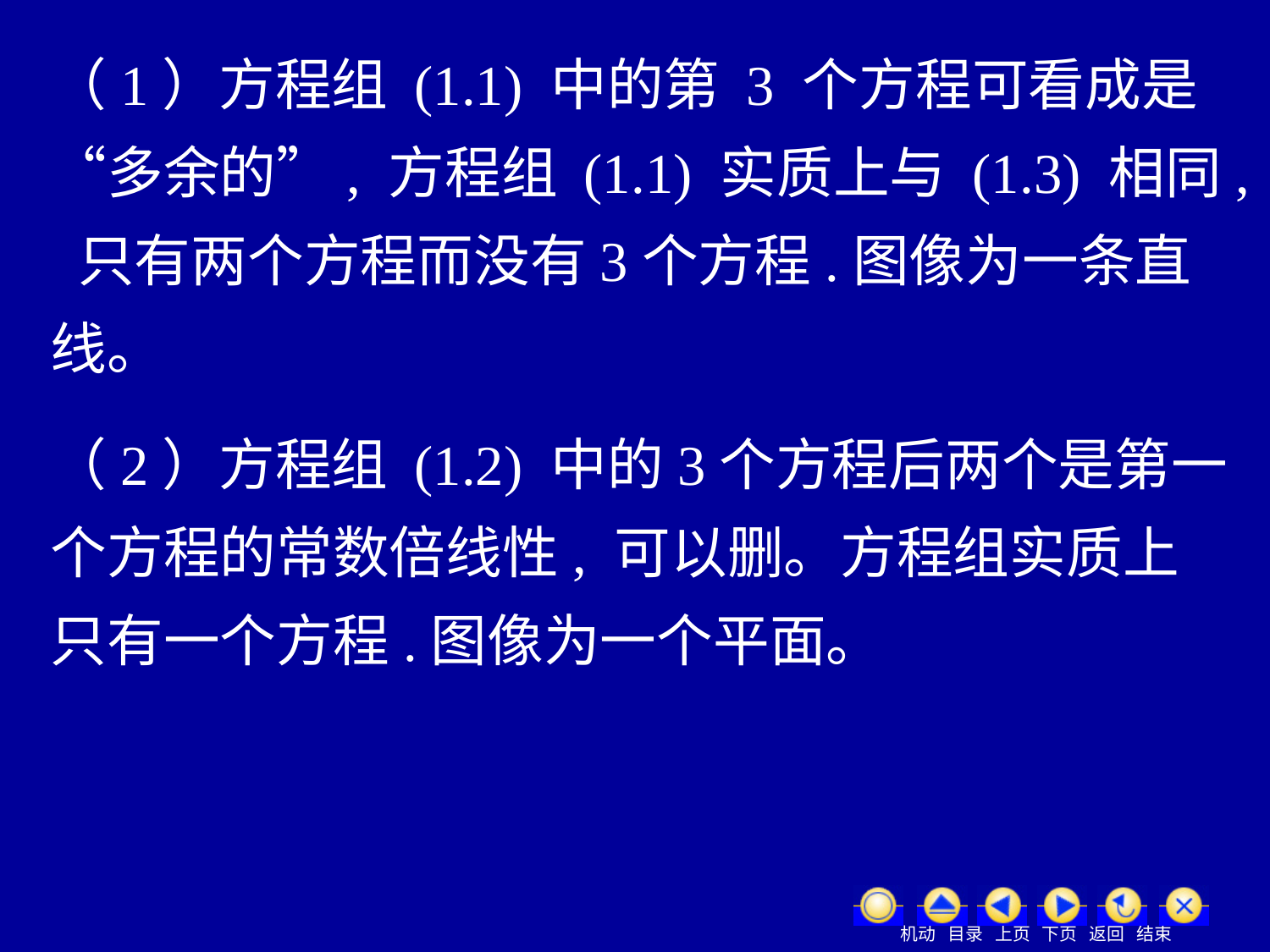

（1）方程组 (1.1) 中的第 3 个方程可看成是“多余的”, 方程组 (1.1) 实质上与 (1.3) 相同, 只有两个方程而没有3个方程.图像为一条直线。
（2）方程组 (1.2) 中的3个方程后两个是第一个方程的常数倍线性, 可以删。方程组实质上只有一个方程.图像为一个平面。